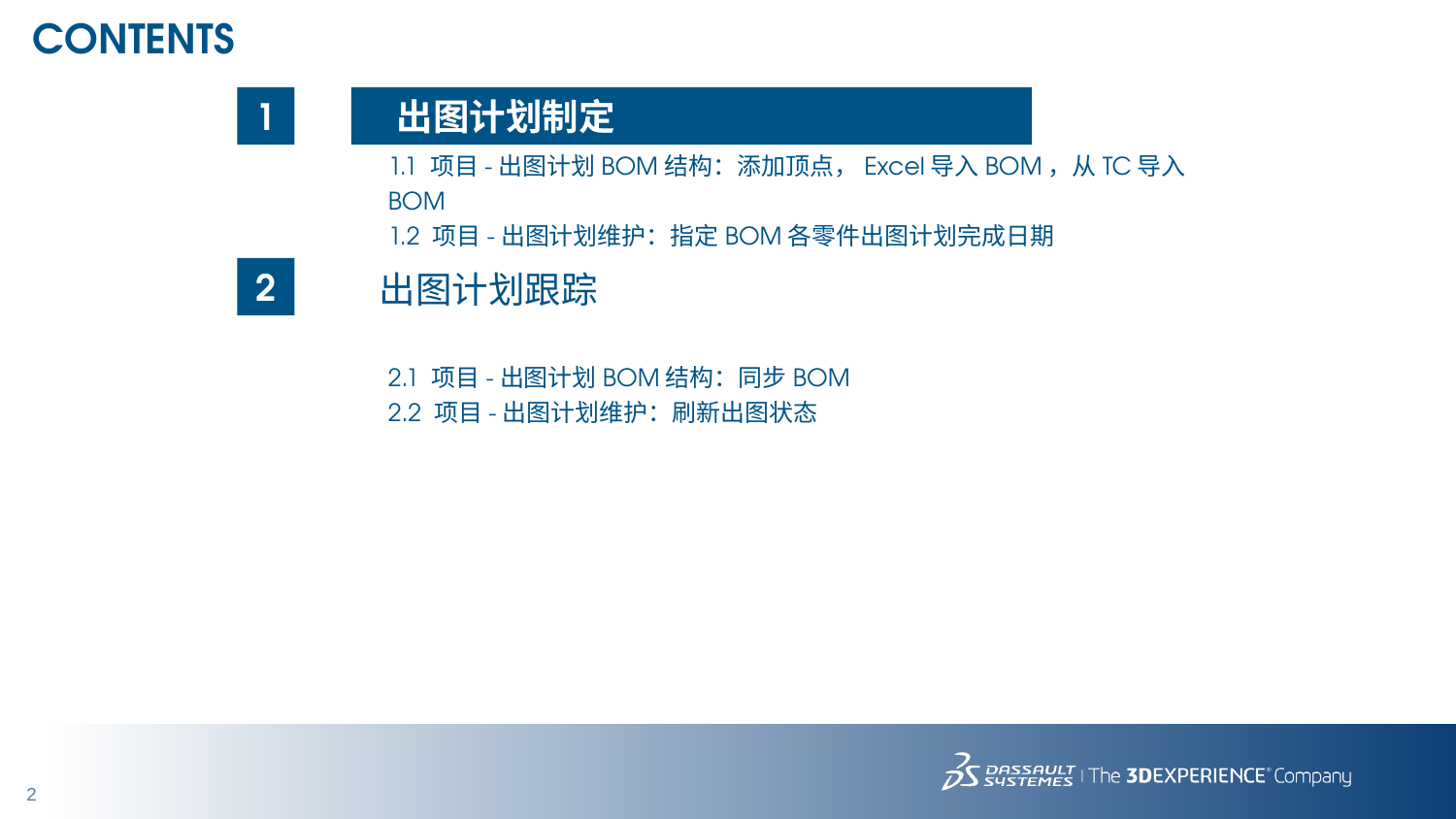

# CONTENTS
1
出图计划制定
1.1 项目-出图计划BOM结构：添加顶点，Excel导入BOM，从TC导入BOM
1.2 项目-出图计划维护：指定BOM各零件出图计划完成日期
2
出图计划跟踪
2.1 项目-出图计划BOM结构：同步BOM
2.2 项目-出图计划维护：刷新出图状态